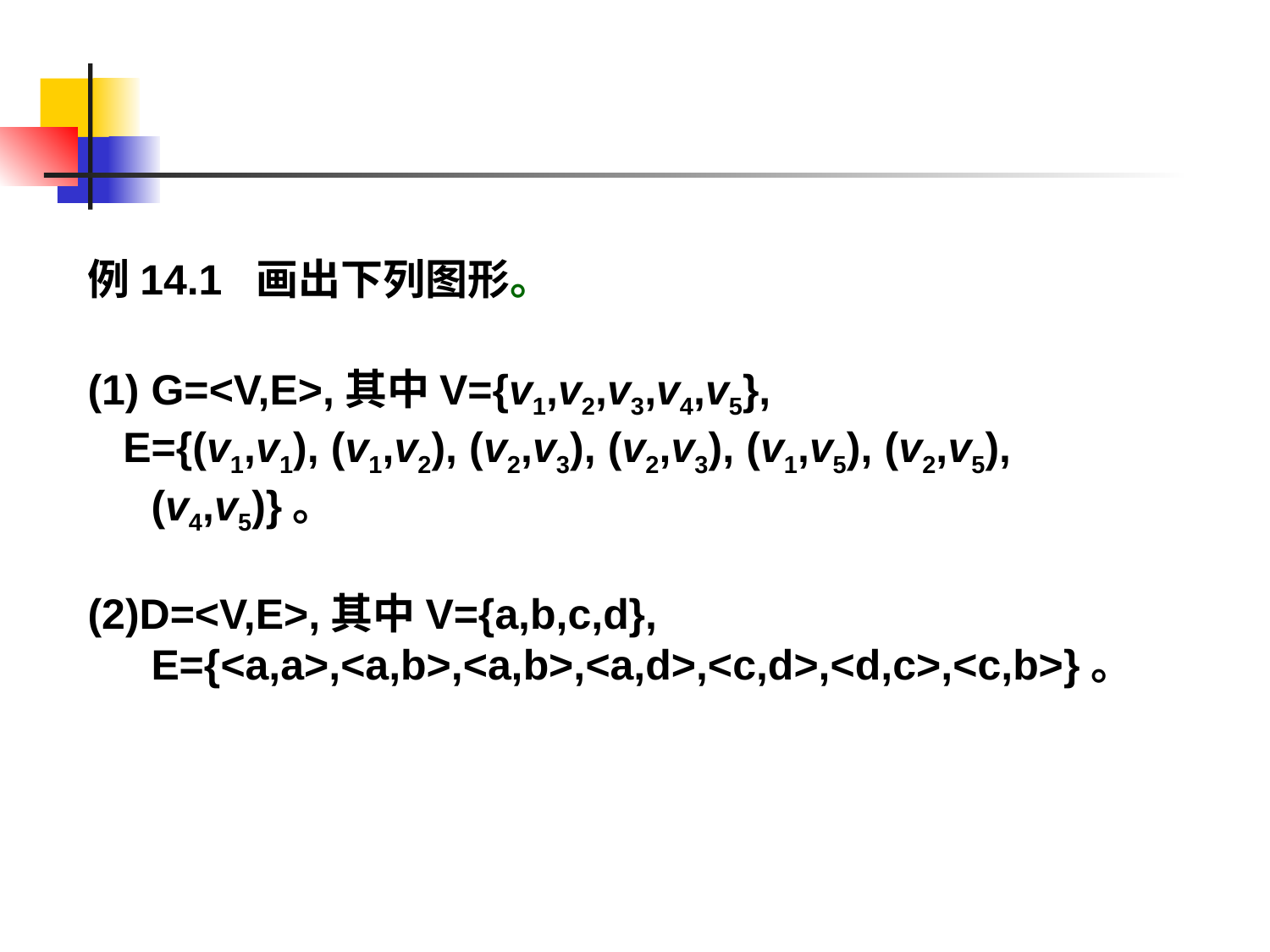

例14.1  画出下列图形。

G=<V,E>,其中V={v1,v2,v3,v4,v5},
   E={(v1,v1), (v1,v2), (v2,v3), (v2,v3), (v1,v5), (v2,v5), (v4,v5)}。

(2)D=<V,E>,其中V={a,b,c,d},   E={<a,a>,<a,b>,<a,b>,<a,d>,<c,d>,<d,c>,<c,b>}。